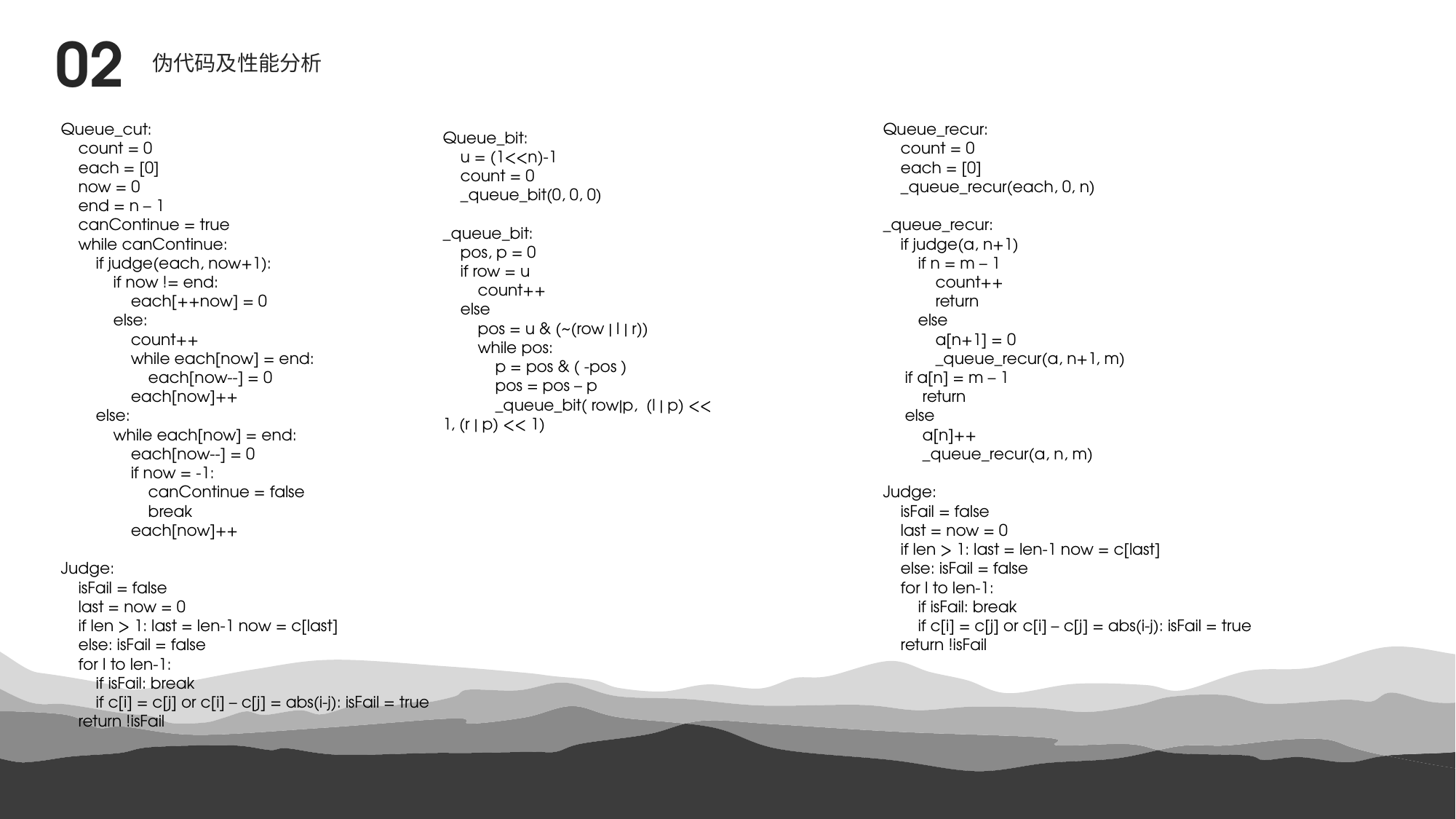

02
伪代码及性能分析
Queue_cut:
    count = 0
    each = [0]
    now = 0
    end = n – 1
    canContinue = true
    while canContinue:
        if judge(each, now+1):
            if now != end:
                each[++now] = 0
            else:
                count++
                while each[now] = end:
                    each[now--] = 0
                each[now]++
        else:
            while each[now] = end:
                each[now--] = 0
                if now = -1:
                    canContinue = false
                    break
                each[now]++

Judge:
    isFail = false
    last = now = 0
    if len > 1: last = len-1 now = c[last]
    else: isFail = false
    for I to len-1:
        if isFail: break
        if c[i] = c[j] or c[i] – c[j] = abs(i-j): isFail = true
    return !isFail
Queue_recur:
    count = 0
    each = [0]
    _queue_recur(each, 0, n)

_queue_recur:
    if judge(a, n+1)
        if n = m – 1
            count++
            return
        else
            a[n+1] = 0
            _queue_recur(a, n+1, m)
     if a[n] = m – 1
         return
     else
         a[n]++
         _queue_recur(a, n, m)

Judge:
    isFail = false
    last = now = 0
    if len > 1: last = len-1 now = c[last]
    else: isFail = false
    for I to len-1:
        if isFail: break
        if c[i] = c[j] or c[i] – c[j] = abs(i-j): isFail = true
    return !isFail
Queue_bit:
    u = (1<<n)-1
    count = 0
    _queue_bit(0, 0, 0)

_queue_bit:
    pos, p = 0
    if row = u
        count++
    else
        pos = u & (~(row | l | r))
        while pos:
            p = pos & ( -pos )
            pos = pos – p
            _queue_bit( row|p,  (l | p) << 1, (r | p) << 1)